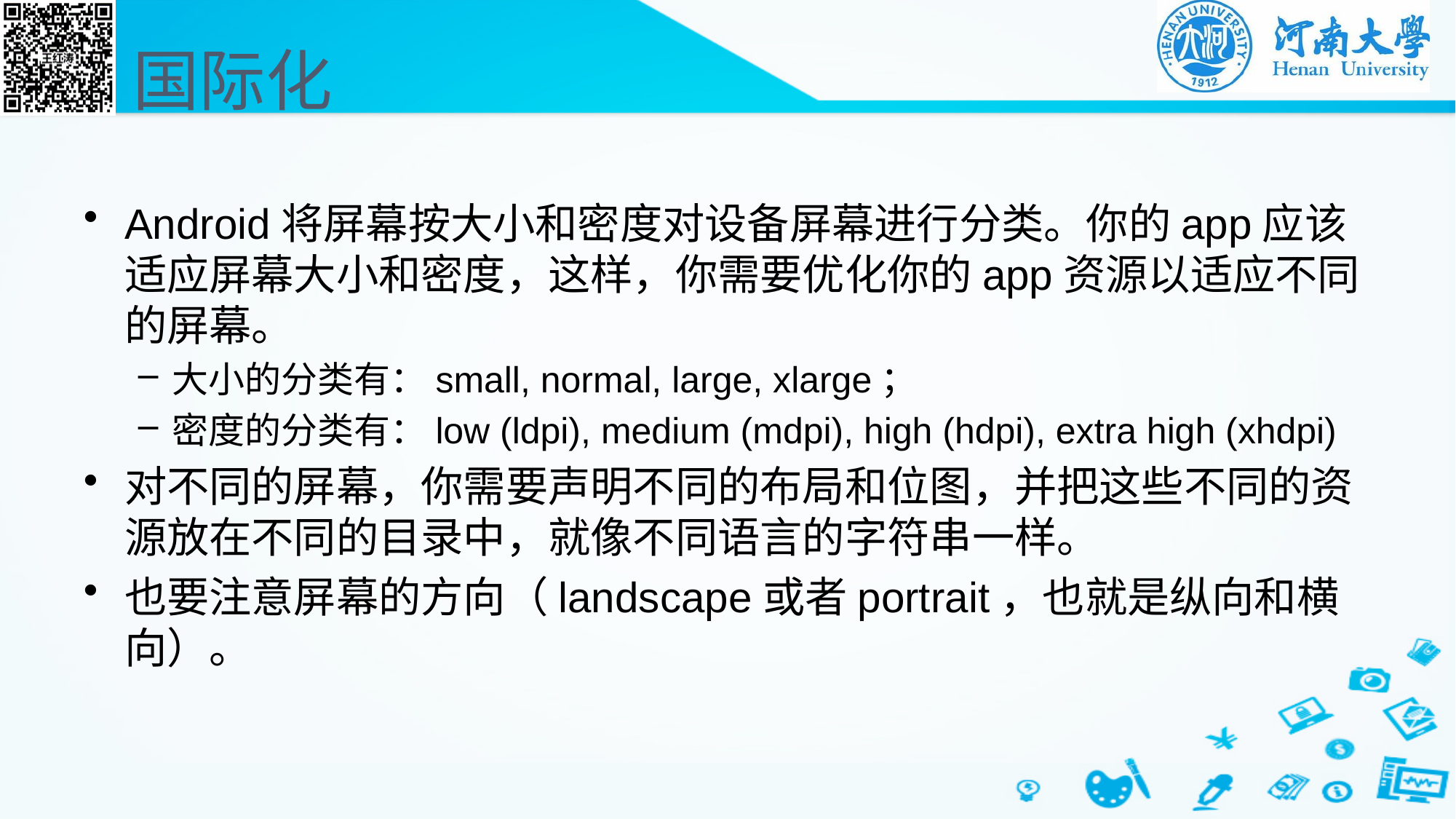

# 国际化
Android将屏幕按大小和密度对设备屏幕进行分类。你的app应该适应屏幕大小和密度，这样，你需要优化你的app资源以适应不同的屏幕。
大小的分类有：small, normal, large, xlarge；
密度的分类有：low (ldpi), medium (mdpi), high (hdpi), extra high (xhdpi)
对不同的屏幕，你需要声明不同的布局和位图，并把这些不同的资源放在不同的目录中，就像不同语言的字符串一样。
也要注意屏幕的方向（landscape或者portrait，也就是纵向和横向）。